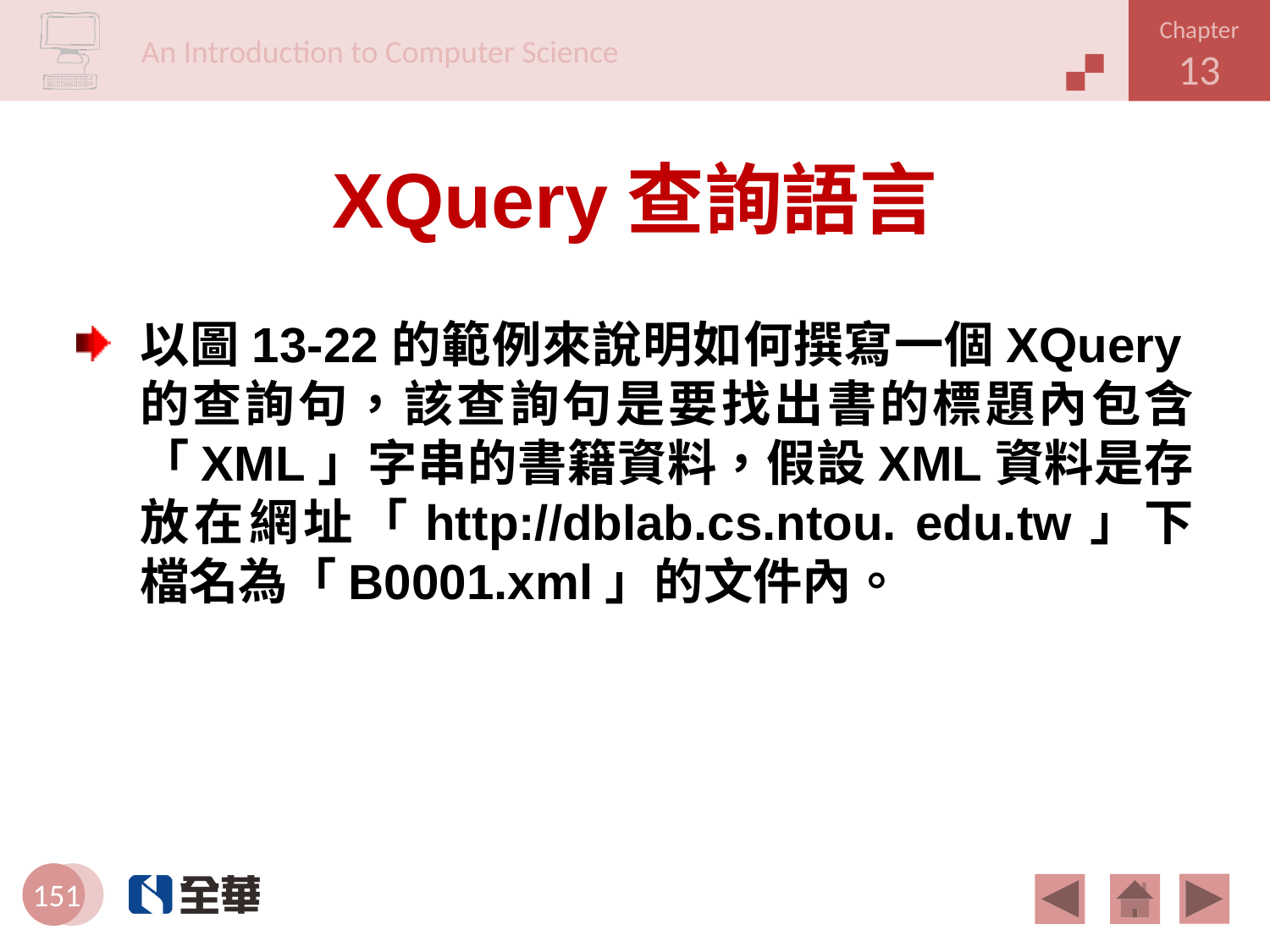

# XQuery查詢語言
以圖13-22的範例來說明如何撰寫一個XQuery的查詢句，該查詢句是要找出書的標題內包含「XML」字串的書籍資料，假設XML資料是存放在網址「http://dblab.cs.ntou. edu.tw」下檔名為「B0001.xml」的文件內。